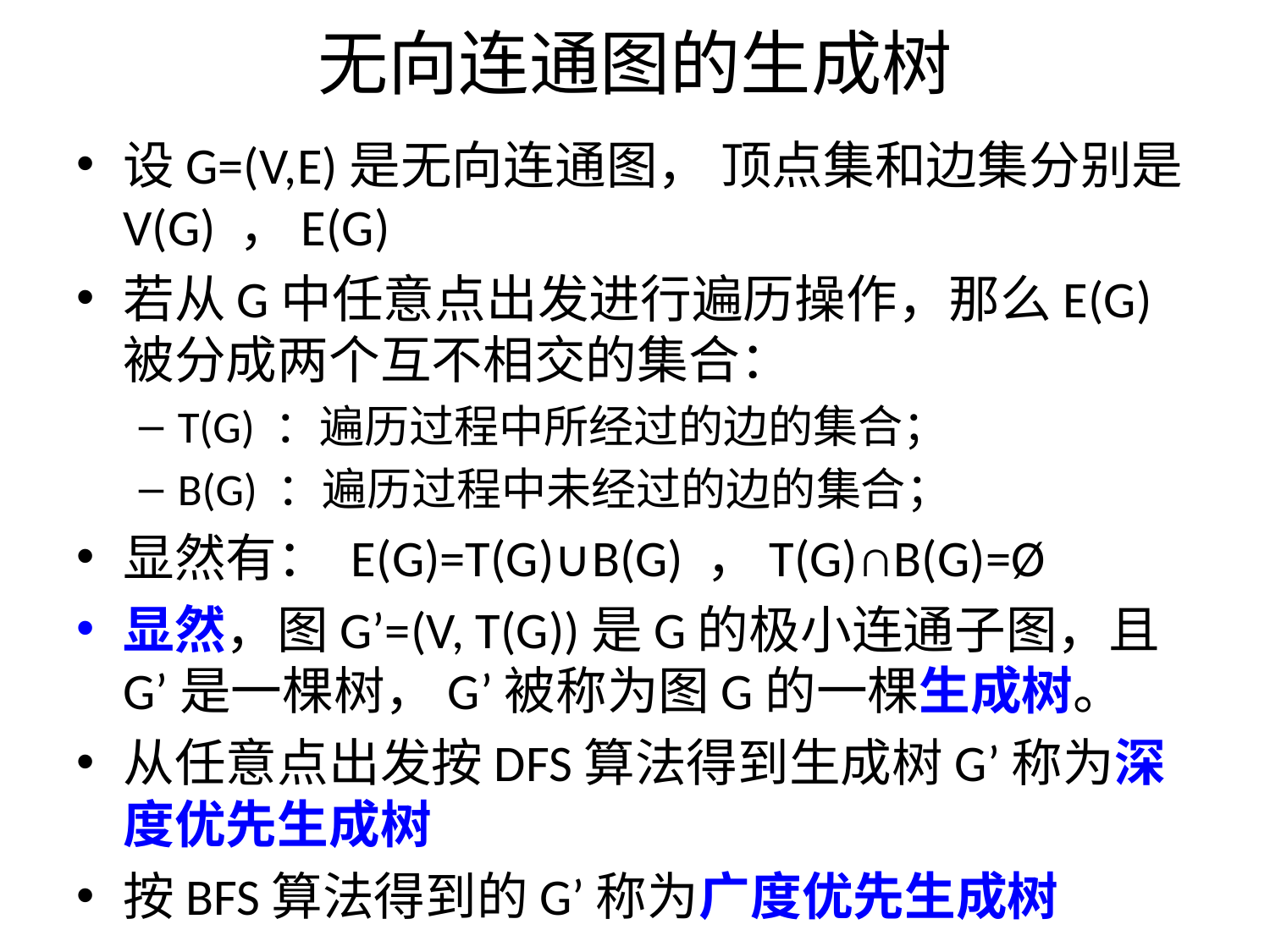

# 无向连通图的生成树
设G=(V,E)是无向连通图， 顶点集和边集分别是V(G) ，E(G)
若从G中任意点出发进行遍历操作，那么E(G)被分成两个互不相交的集合：
T(G) ：遍历过程中所经过的边的集合；
B(G) ：遍历过程中未经过的边的集合；
显然有： E(G)=T(G)∪B(G) ，T(G)∩B(G)=Ø
显然，图G’=(V, T(G))是G的极小连通子图，且G’是一棵树，G’被称为图G的一棵生成树。
从任意点出发按DFS算法得到生成树G’称为深度优先生成树
按BFS算法得到的G’称为广度优先生成树